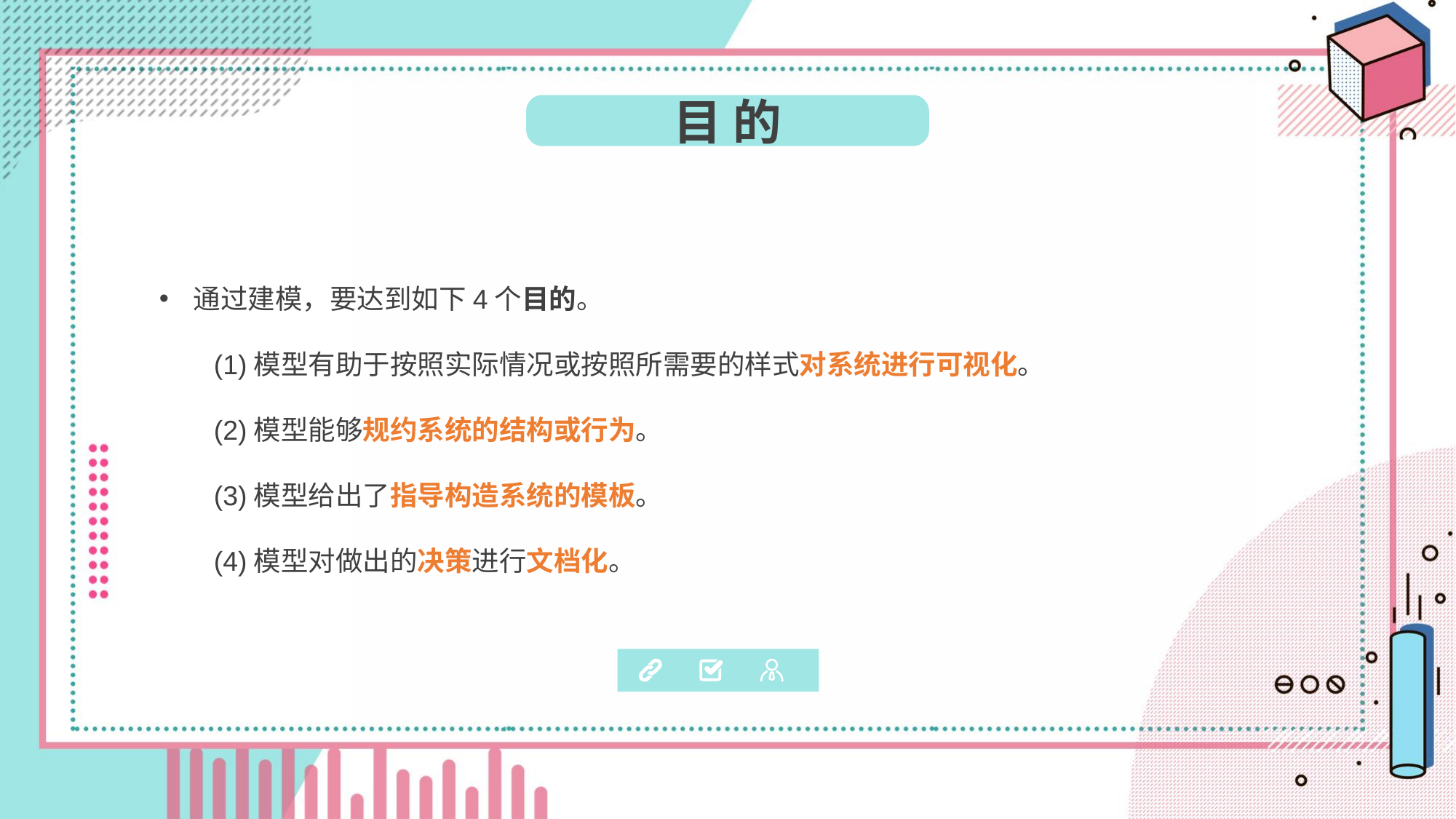

目 的
通过建模，要达到如下4个目的。
(1)模型有助于按照实际情况或按照所需要的样式对系统进行可视化。
(2)模型能够规约系统的结构或行为。
(3)模型给出了指导构造系统的模板。
(4)模型对做出的决策进行文档化。